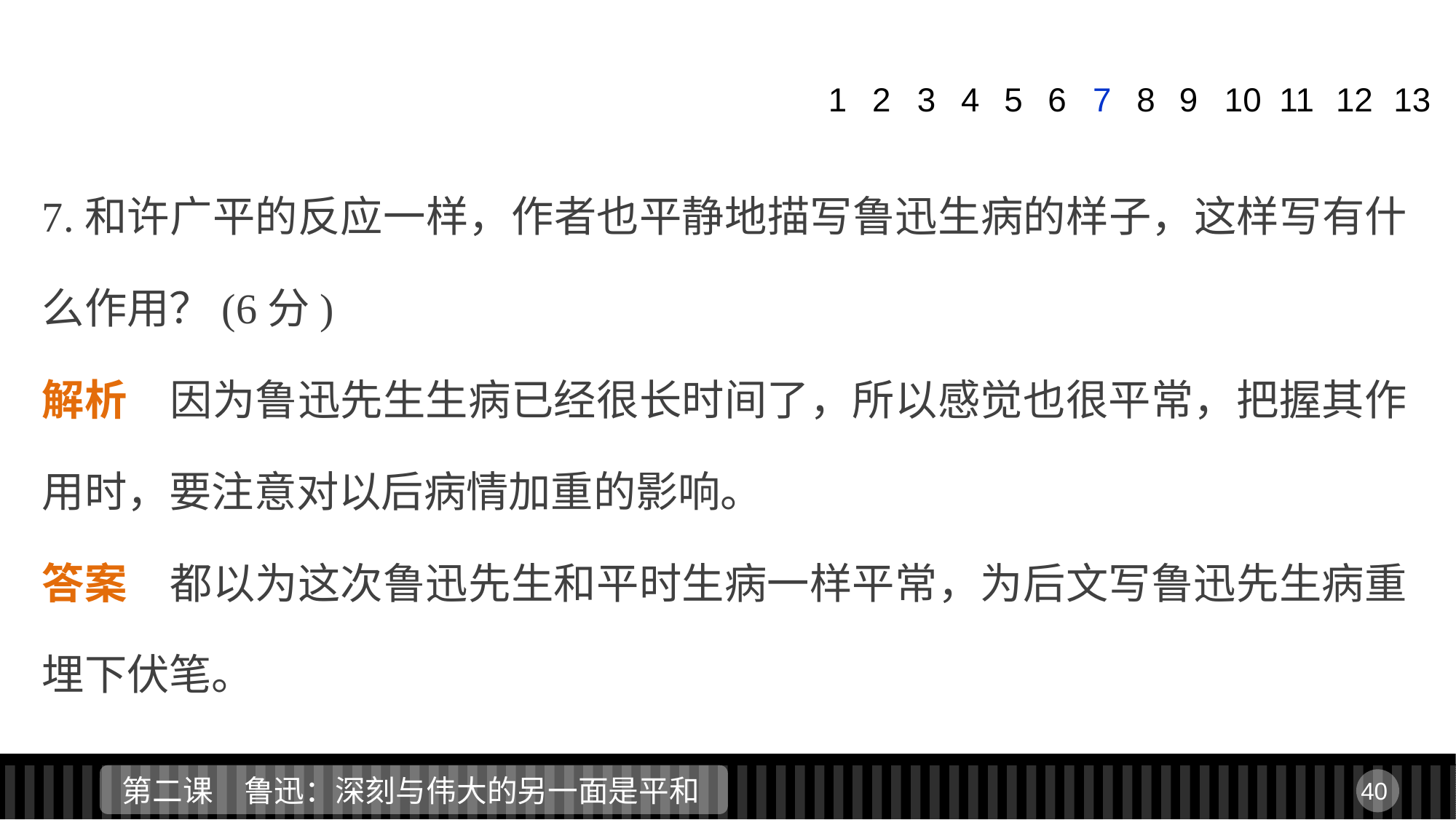

1
2
3
4
5
6
7
8
9
11
12
13
10
7.和许广平的反应一样，作者也平静地描写鲁迅生病的样子，这样写有什么作用？(6分)
解析　因为鲁迅先生生病已经很长时间了，所以感觉也很平常，把握其作用时，要注意对以后病情加重的影响。
答案　都以为这次鲁迅先生和平时生病一样平常，为后文写鲁迅先生病重埋下伏笔。